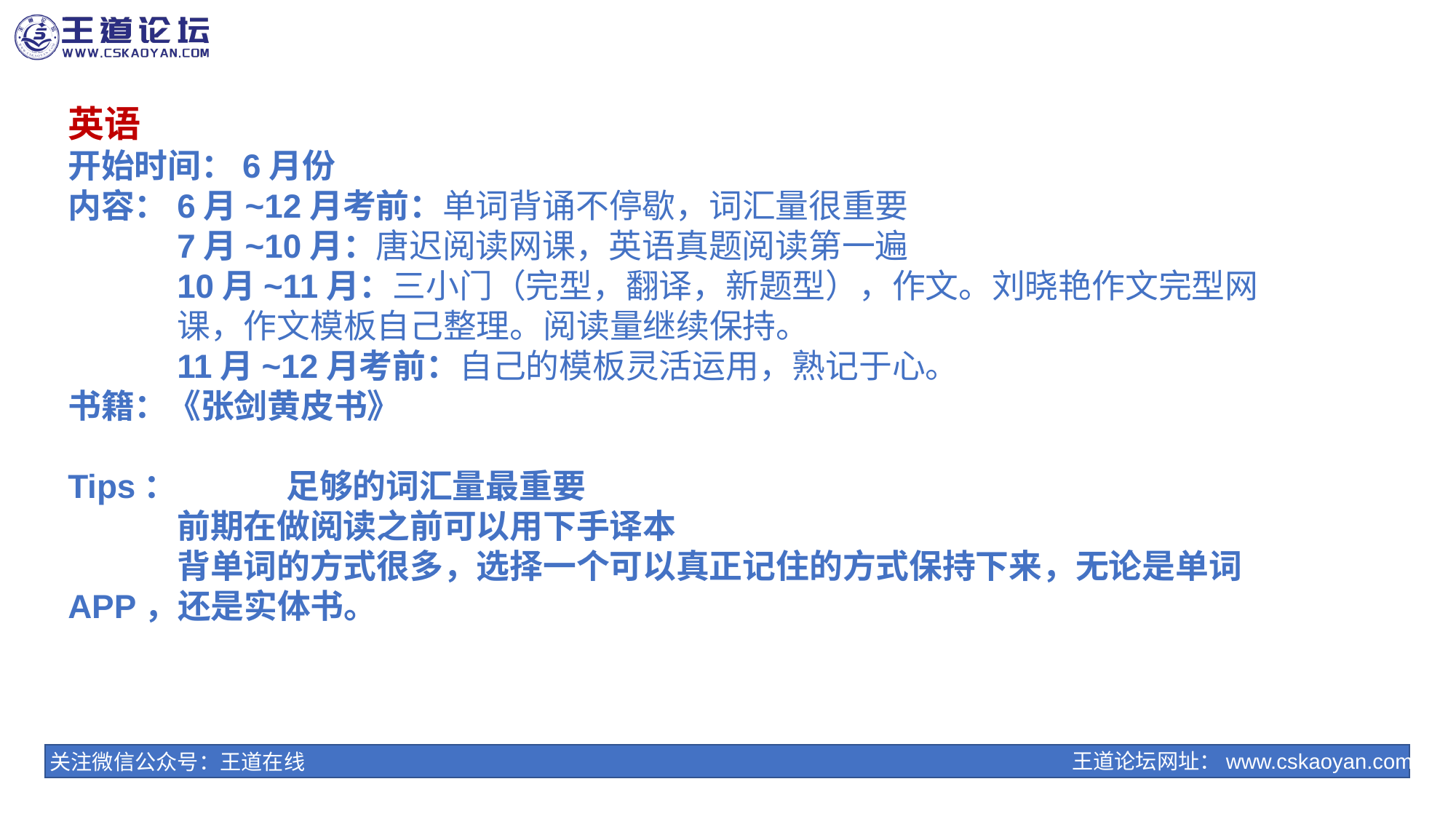

英语
开始时间：6月份
内容：	6月~12月考前：单词背诵不停歇，词汇量很重要
	7月~10月：唐迟阅读网课，英语真题阅读第一遍
	10月~11月：三小门（完型，翻译，新题型），作文。刘晓艳作文完型网		课，作文模板自己整理。阅读量继续保持。
	11月~12月考前：自己的模板灵活运用，熟记于心。
书籍：《张剑黄皮书》

Tips：	足够的词汇量最重要
	前期在做阅读之前可以用下手译本
	背单词的方式很多，选择一个可以真正记住的方式保持下来，无论是单词	APP，还是实体书。
王道论坛网址：www.cskaoyan.com
关注微信公众号：王道在线